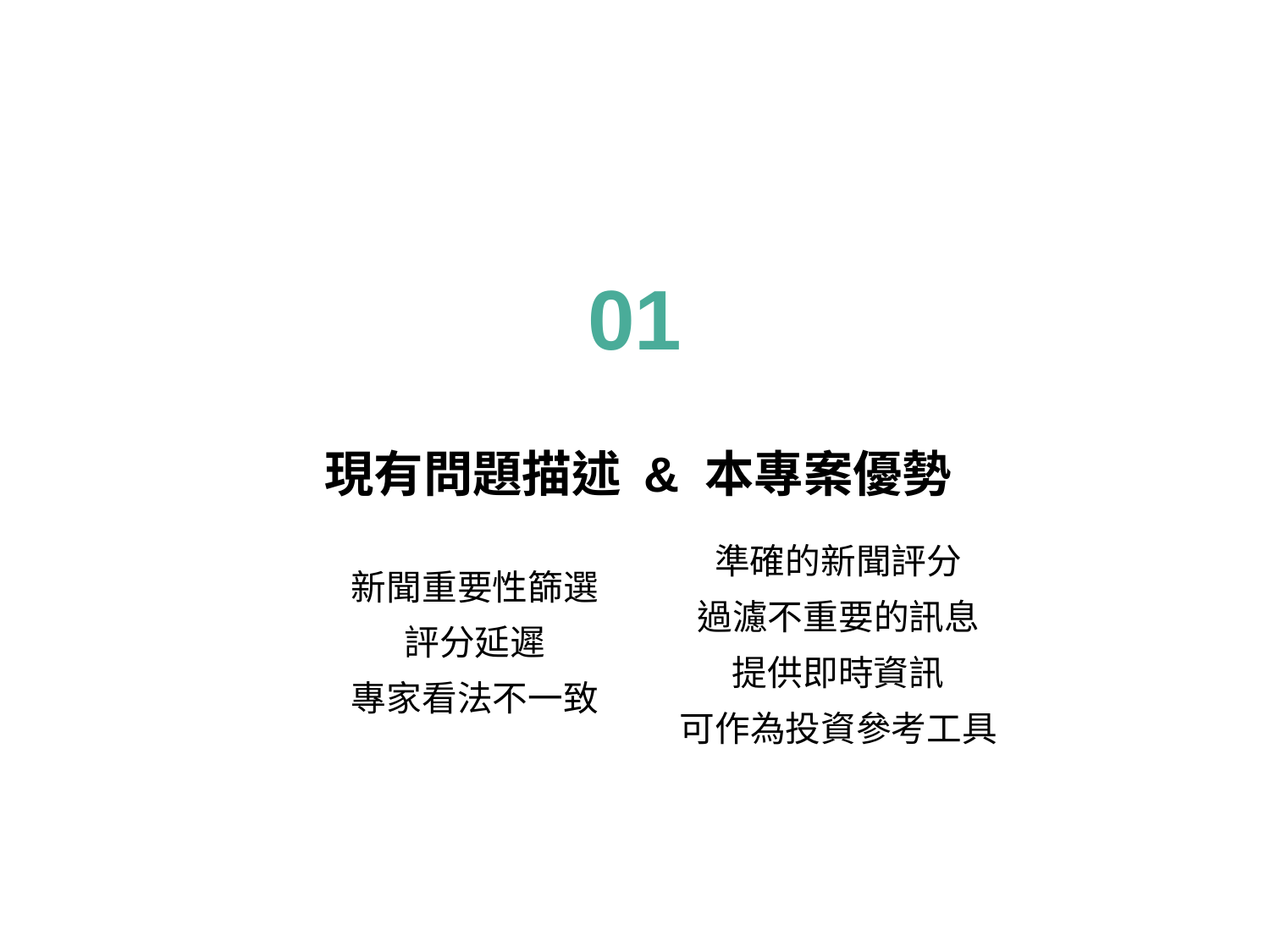

# 01
現有問題描述 & 本專案優勢
準確的新聞評分
過濾不重要的訊息
提供即時資訊
可作為投資參考工具
新聞重要性篩選
評分延遲
專家看法不一致